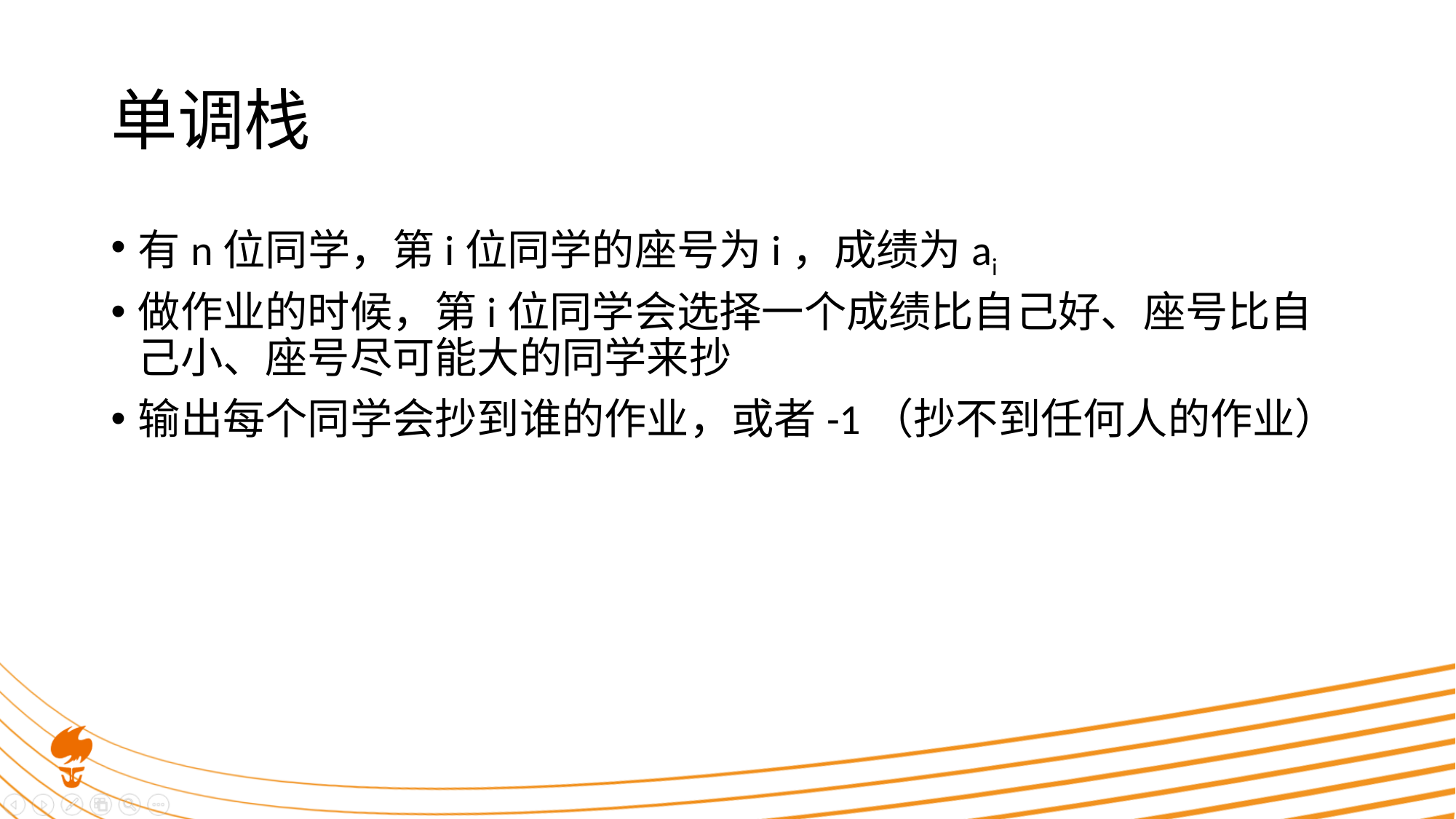

# 单调栈
有n位同学，第i位同学的座号为i，成绩为ai
做作业的时候，第i位同学会选择一个成绩比自己好、座号比自己小、座号尽可能大的同学来抄
输出每个同学会抄到谁的作业，或者-1（抄不到任何人的作业）